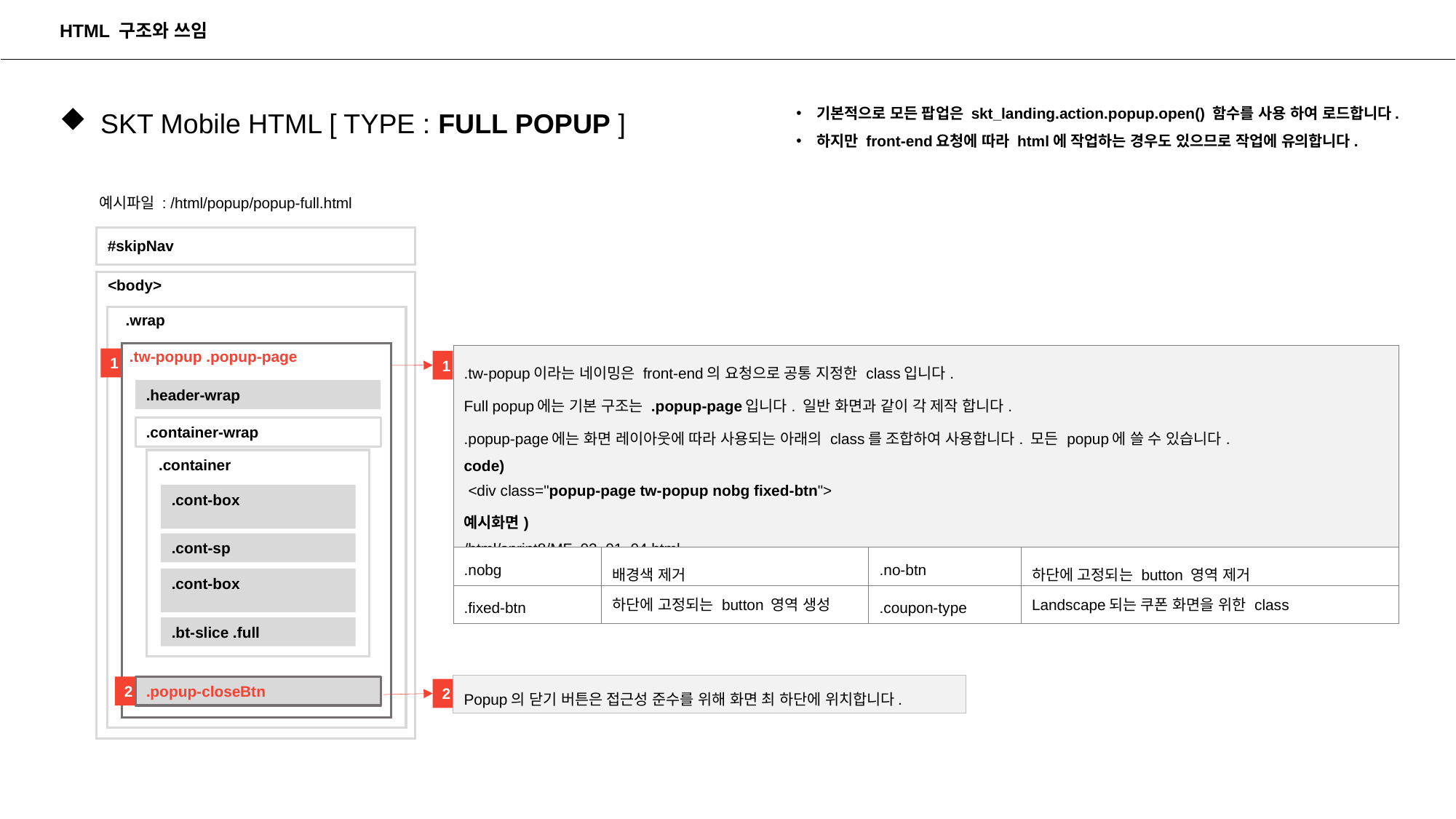

HTML 구조와 쓰임
기본적으로 모든 팝업은 skt_landing.action.popup.open() 함수를 사용 하여 로드합니다.
하지만 front-end요청에 따라 html에 작업하는 경우도 있으므로 작업에 유의합니다.
SKT Mobile HTML [ TYPE : FULL POPUP ]
예시파일 : /html/popup/popup-full.html

#skipNav
<body>

.wrap

.tw-popup .popup-page

| .tw-popup이라는 네이밍은 front-end의 요청으로 공통 지정한 class입니다. Full popup에는 기본 구조는 .popup-page입니다. 일반 화면과 같이 각 제작 합니다. .popup-page에는 화면 레이아웃에 따라 사용되는 아래의 class를 조합하여 사용합니다. 모든 popup에 쓸 수 있습니다. code) <div class="popup-page tw-popup nobg fixed-btn"> 예시화면) /html/sprint8/MF\_02\_01\_04.html |  |  |  |
| --- | --- | --- | --- |
| .nobg | 배경색 제거 | .no-btn | 하단에 고정되는 button 영역 제거 |
| .fixed-btn | 하단에 고정되는 button 영역 생성 | .coupon-type | Landscape되는 쿠폰 화면을 위한 class |
1
1
.header-wrap
.container-wrap

.container

.cont-box
.cont-sp

.cont-box
.bt-slice .full
Popup의 닫기 버튼은 접근성 준수를 위해 화면 최 하단에 위치합니다.
.popup-closeBtn
2
2